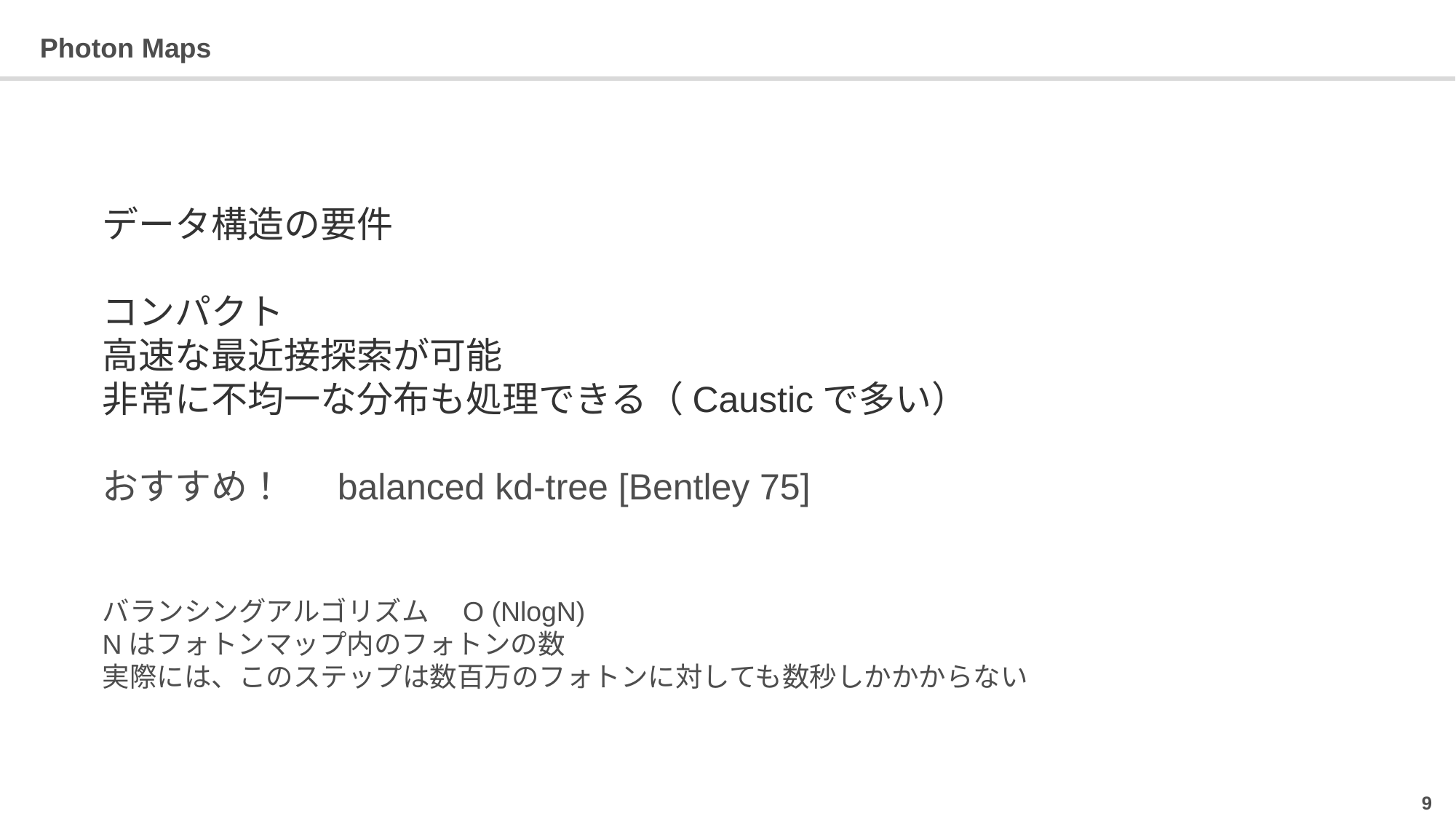

# Photon Maps
データ構造の要件

コンパクト
高速な最近接探索が可能
非常に不均一な分布も処理できる（Causticで多い）

おすすめ！　 balanced kd-tree [Bentley 75]

バランシングアルゴリズム　O (NlogN)
Nはフォトンマップ内のフォトンの数
実際には、このステップは数百万のフォトンに対しても数秒しかかからない
9